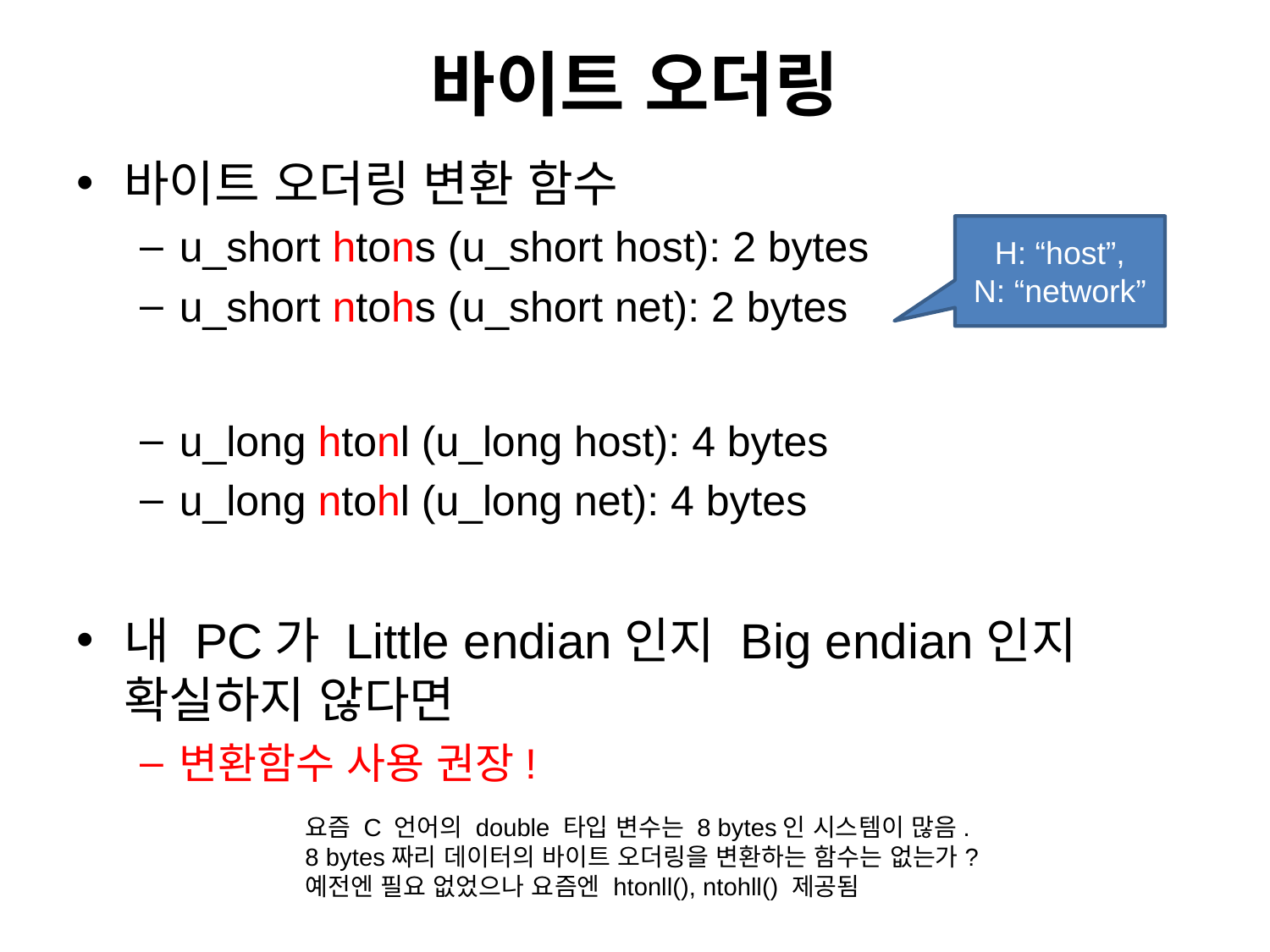

# 바이트 오더링
바이트 오더링 변환 함수
u_short htons (u_short host): 2 bytes
u_short ntohs (u_short net): 2 bytes

u_long htonl (u_long host): 4 bytes
u_long ntohl (u_long net): 4 bytes

내 PC가 Little endian인지 Big endian인지 확실하지 않다면
변환함수 사용 권장!

H: “host”,
N: “network”
요즘 C 언어의 double 타입 변수는 8 bytes인 시스템이 많음.
8 bytes짜리 데이터의 바이트 오더링을 변환하는 함수는 없는가?
예전엔 필요 없었으나 요즘엔 htonll(), ntohll() 제공됨